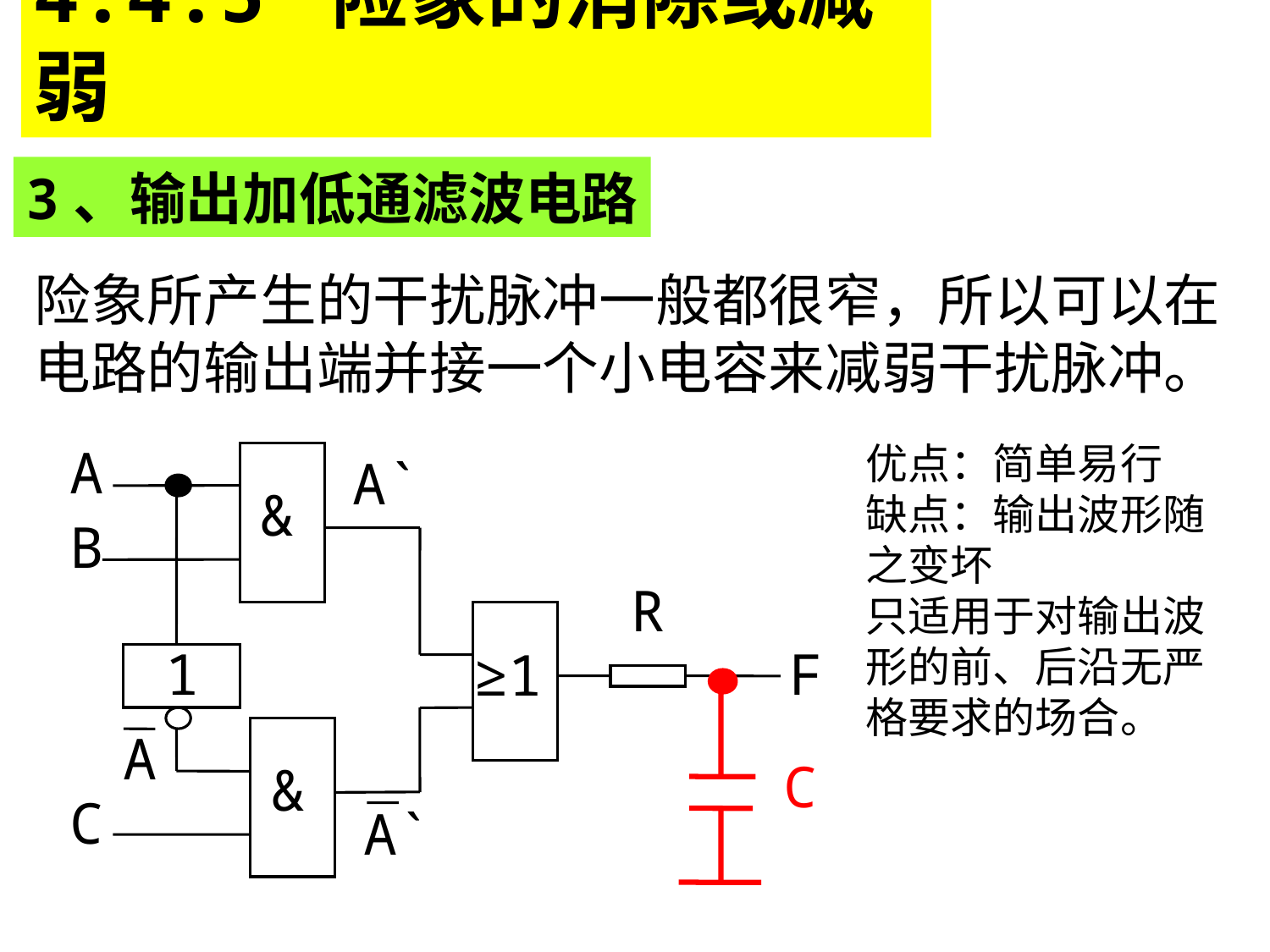

4.4.5 险象的消除或减弱
3、输出加低通滤波电路
险象所产生的干扰脉冲一般都很窄，所以可以在电路的输出端并接一个小电容来减弱干扰脉冲。
优点：简单易行
缺点：输出波形随之变坏
只适用于对输出波形的前、后沿无严格要求的场合。
A
A`

&

B

R

1
F
≥1

A

&

C

A`

C

13